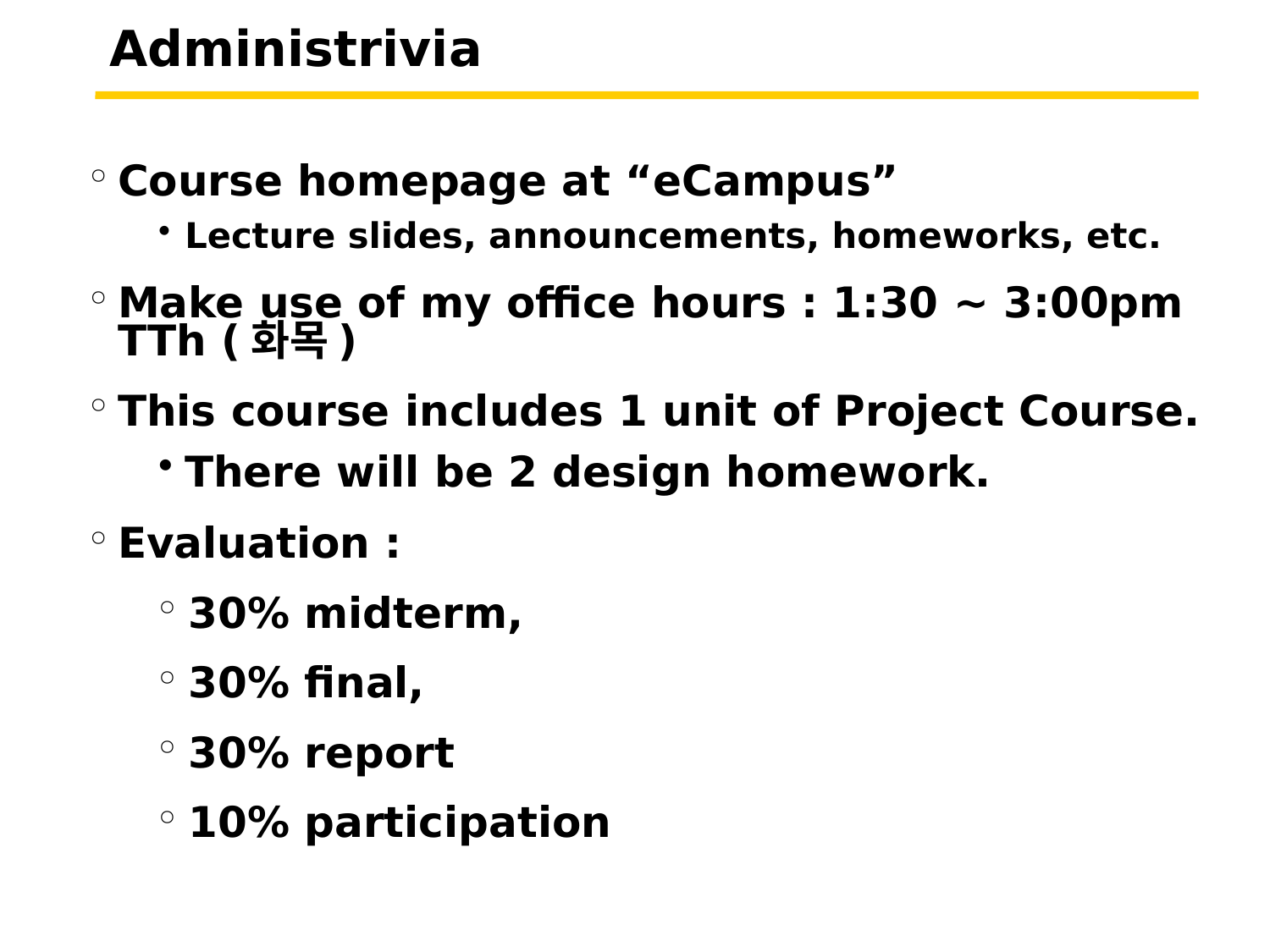

Administrivia
Course homepage at “eCampus”
Lecture slides, announcements, homeworks, etc.
Make use of my office hours : 1:30 ~ 3:00pm TTh (화목)
This course includes 1 unit of Project Course.
There will be 2 design homework.
Evaluation :
30% midterm,
30% final,
30% report
10% participation